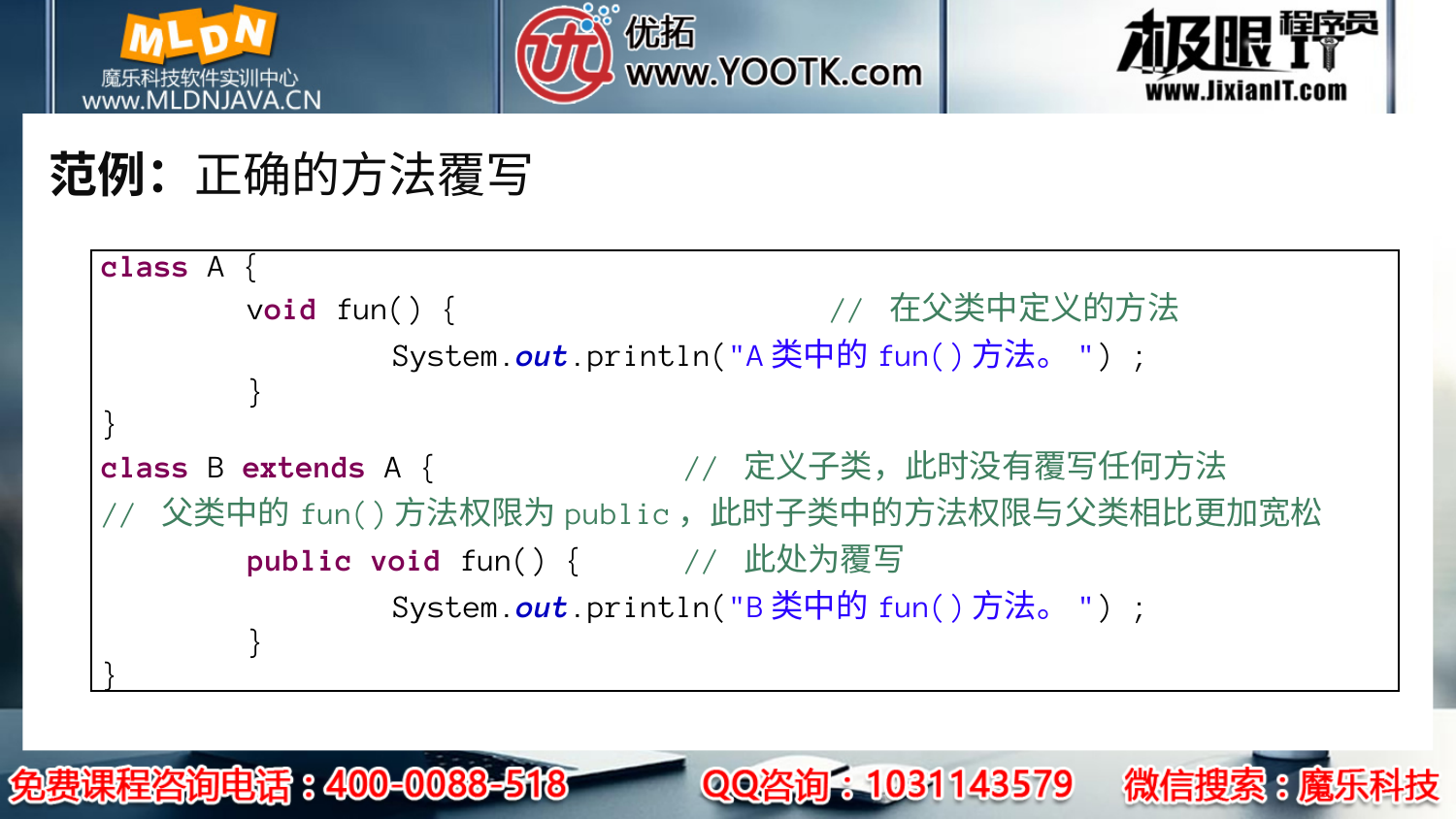

# 范例：正确的方法覆写
| class A { void fun() { // 在父类中定义的方法 System.out.println("A类中的fun()方法。") ; } } class B extends A { // 定义子类，此时没有覆写任何方法 // 父类中的fun()方法权限为public，此时子类中的方法权限与父类相比更加宽松 public void fun() { // 此处为覆写 System.out.println("B类中的fun()方法。") ; } } |
| --- |